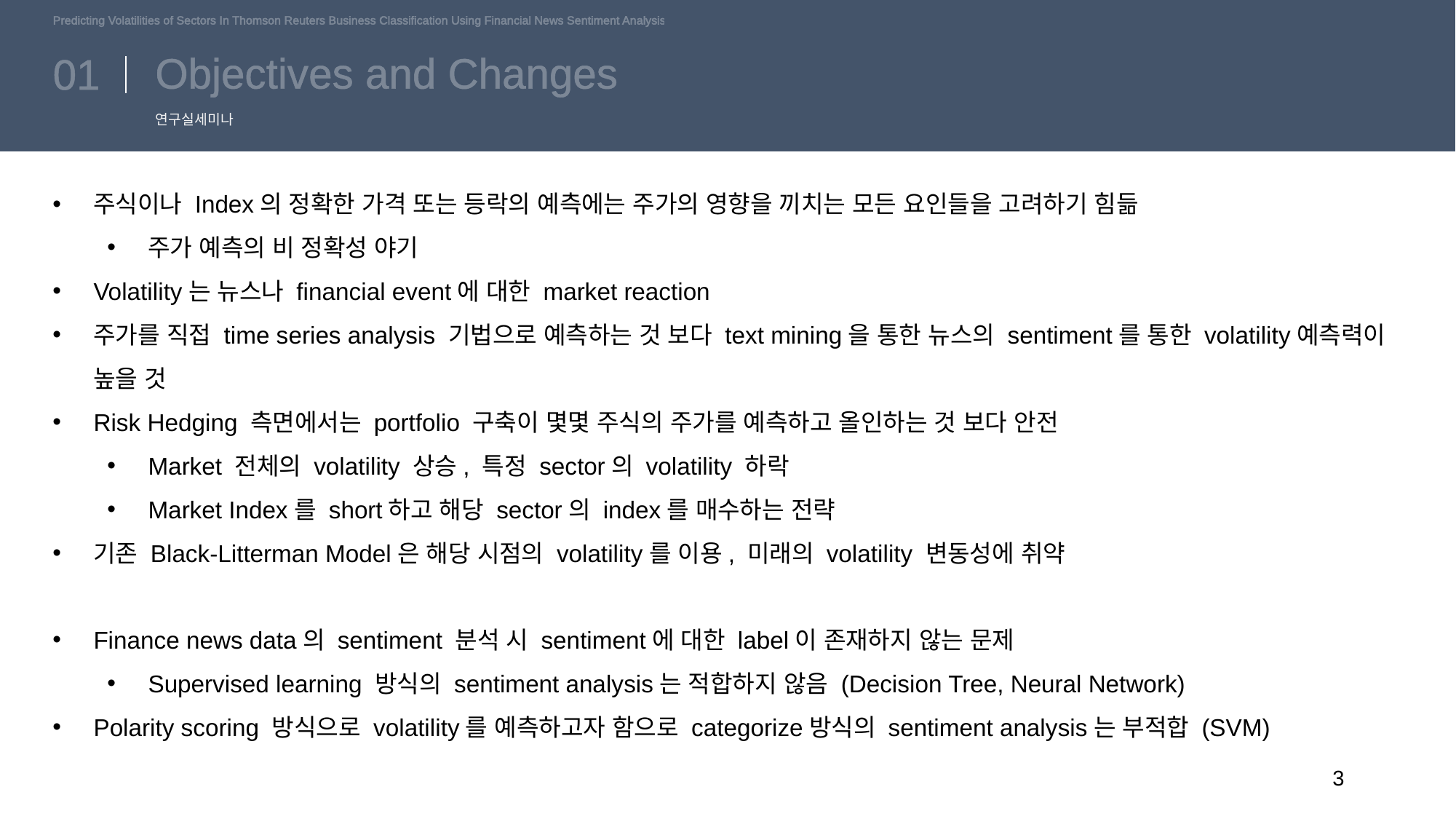

Predicting Volatilities of Sectors In Thomson Reuters Business Classification Using Financial News Sentiment Analysis
# Objectives and Changes
01
연구실세미나
주식이나 Index의 정확한 가격 또는 등락의 예측에는 주가의 영향을 끼치는 모든 요인들을 고려하기 힘듦
주가 예측의 비 정확성 야기
Volatility는 뉴스나 financial event에 대한 market reaction
주가를 직접 time series analysis 기법으로 예측하는 것 보다 text mining을 통한 뉴스의 sentiment를 통한 volatility예측력이 높을 것
Risk Hedging 측면에서는 portfolio 구축이 몇몇 주식의 주가를 예측하고 올인하는 것 보다 안전
Market 전체의 volatility 상승, 특정 sector의 volatility 하락
Market Index를 short하고 해당 sector의 index를 매수하는 전략
기존 Black-Litterman Model은 해당 시점의 volatility를 이용, 미래의 volatility 변동성에 취약

Finance news data의 sentiment 분석 시 sentiment에 대한 label이 존재하지 않는 문제
Supervised learning 방식의 sentiment analysis는 적합하지 않음 (Decision Tree, Neural Network)
Polarity scoring 방식으로 volatility를 예측하고자 함으로 categorize방식의 sentiment analysis는 부적합 (SVM)
3